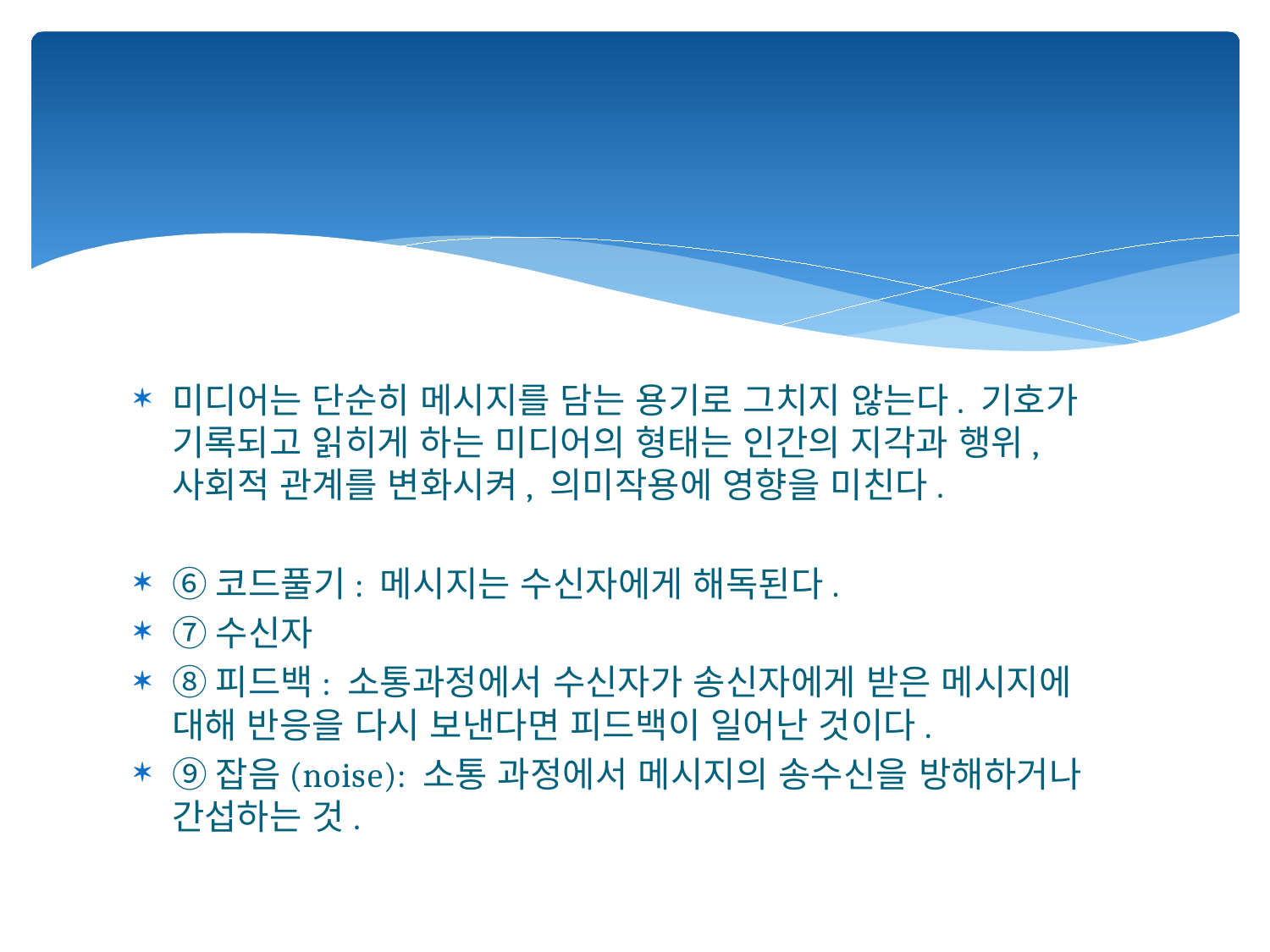

#
미디어는 단순히 메시지를 담는 용기로 그치지 않는다. 기호가 기록되고 읽히게 하는 미디어의 형태는 인간의 지각과 행위, 사회적 관계를 변화시켜, 의미작용에 영향을 미친다.

⑥코드풀기: 메시지는 수신자에게 해독된다.
⑦수신자
⑧피드백: 소통과정에서 수신자가 송신자에게 받은 메시지에 대해 반응을 다시 보낸다면 피드백이 일어난 것이다.
⑨잡음(noise): 소통 과정에서 메시지의 송수신을 방해하거나 간섭하는 것.